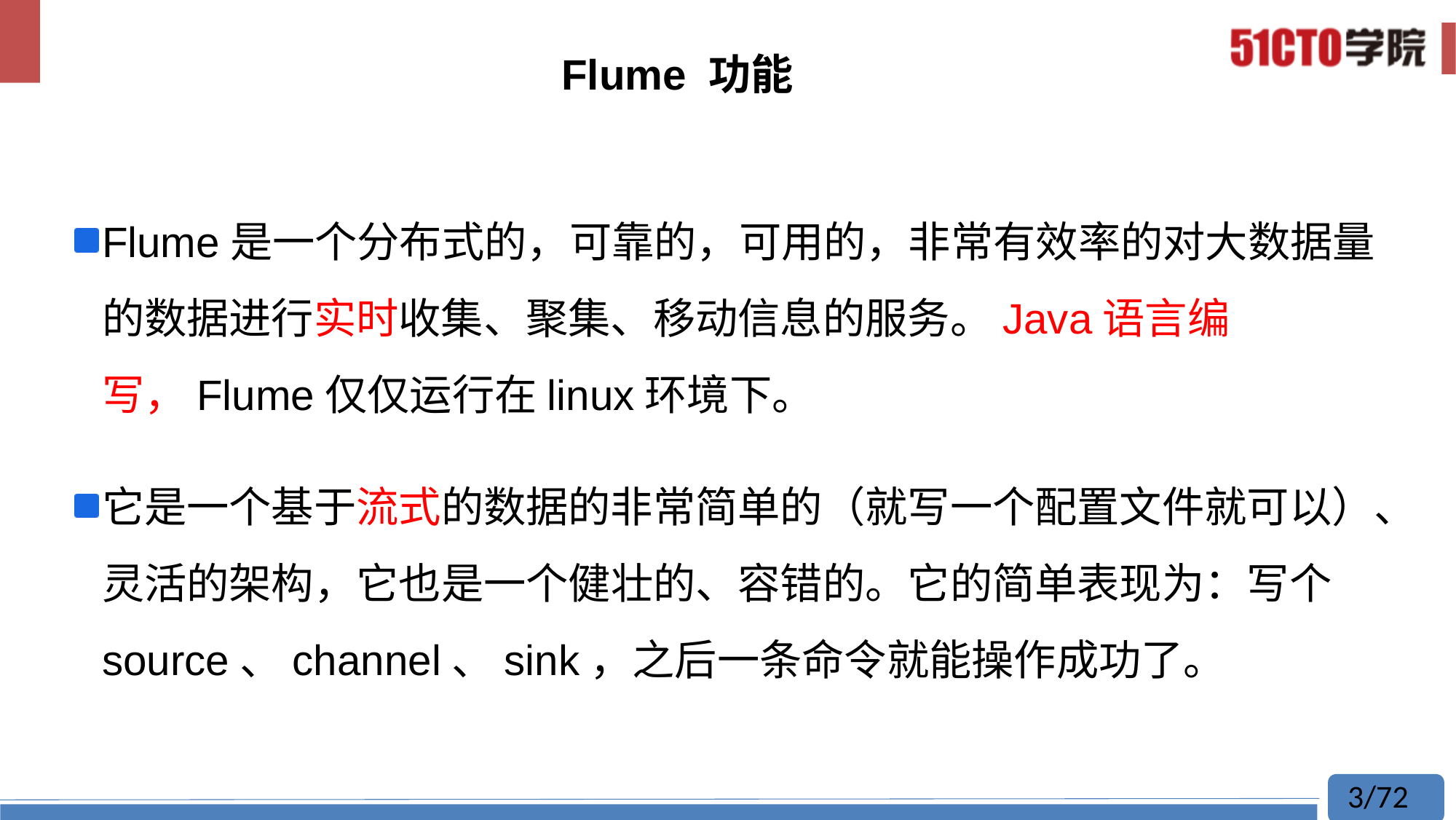

# Flume 功能
Flume是一个分布式的，可靠的，可用的，非常有效率的对大数据量的数据进行实时收集、聚集、移动信息的服务。Java语言编写，Flume仅仅运行在linux环境下。
它是一个基于流式的数据的非常简单的（就写一个配置文件就可以）、灵活的架构，它也是一个健壮的、容错的。它的简单表现为：写个source、channel、sink，之后一条命令就能操作成功了。